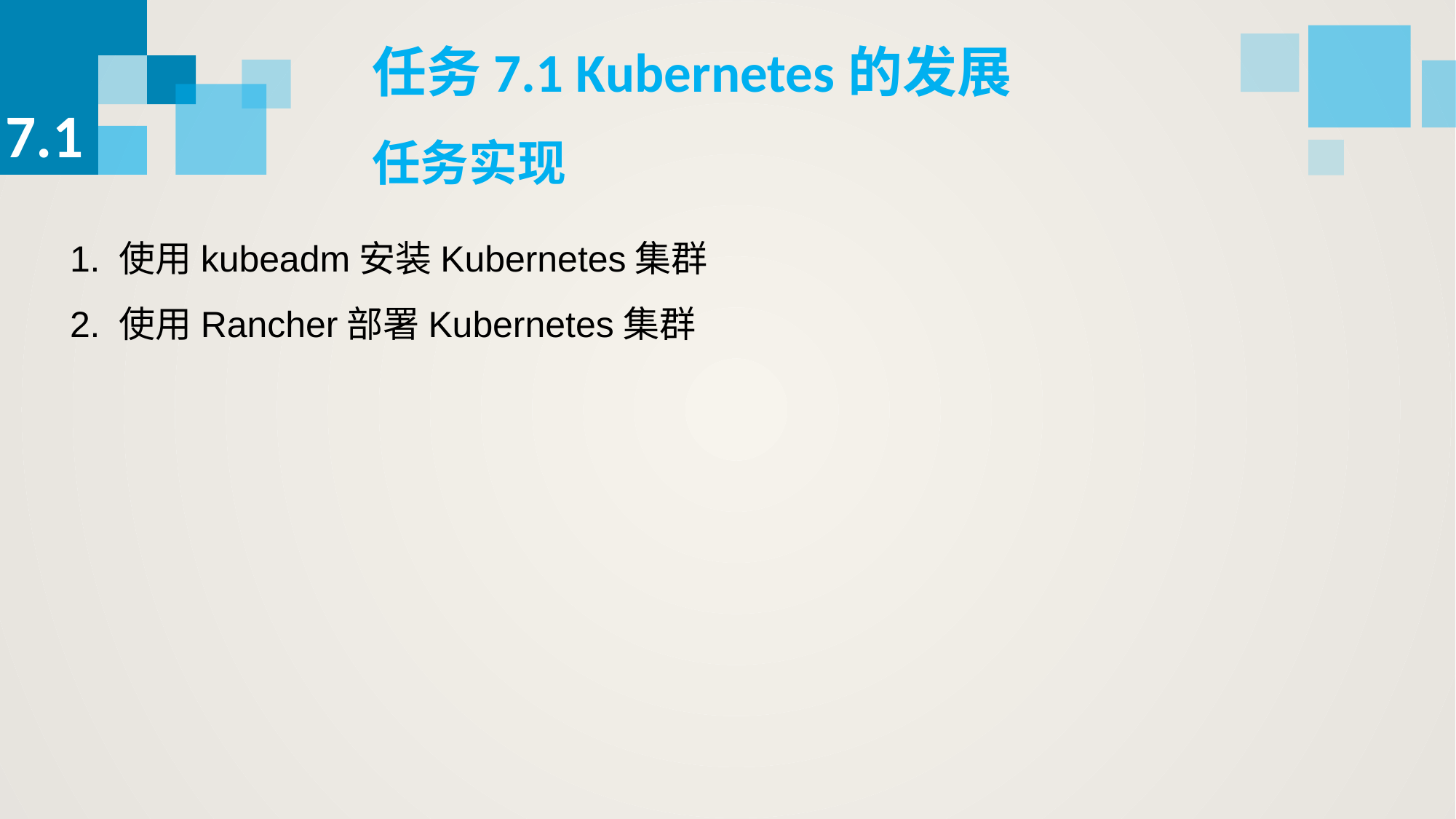

任务7.1 Kubernetes的发展
7.1
任务实现
1. 使用kubeadm安装Kubernetes集群
2. 使用Rancher部署Kubernetes集群